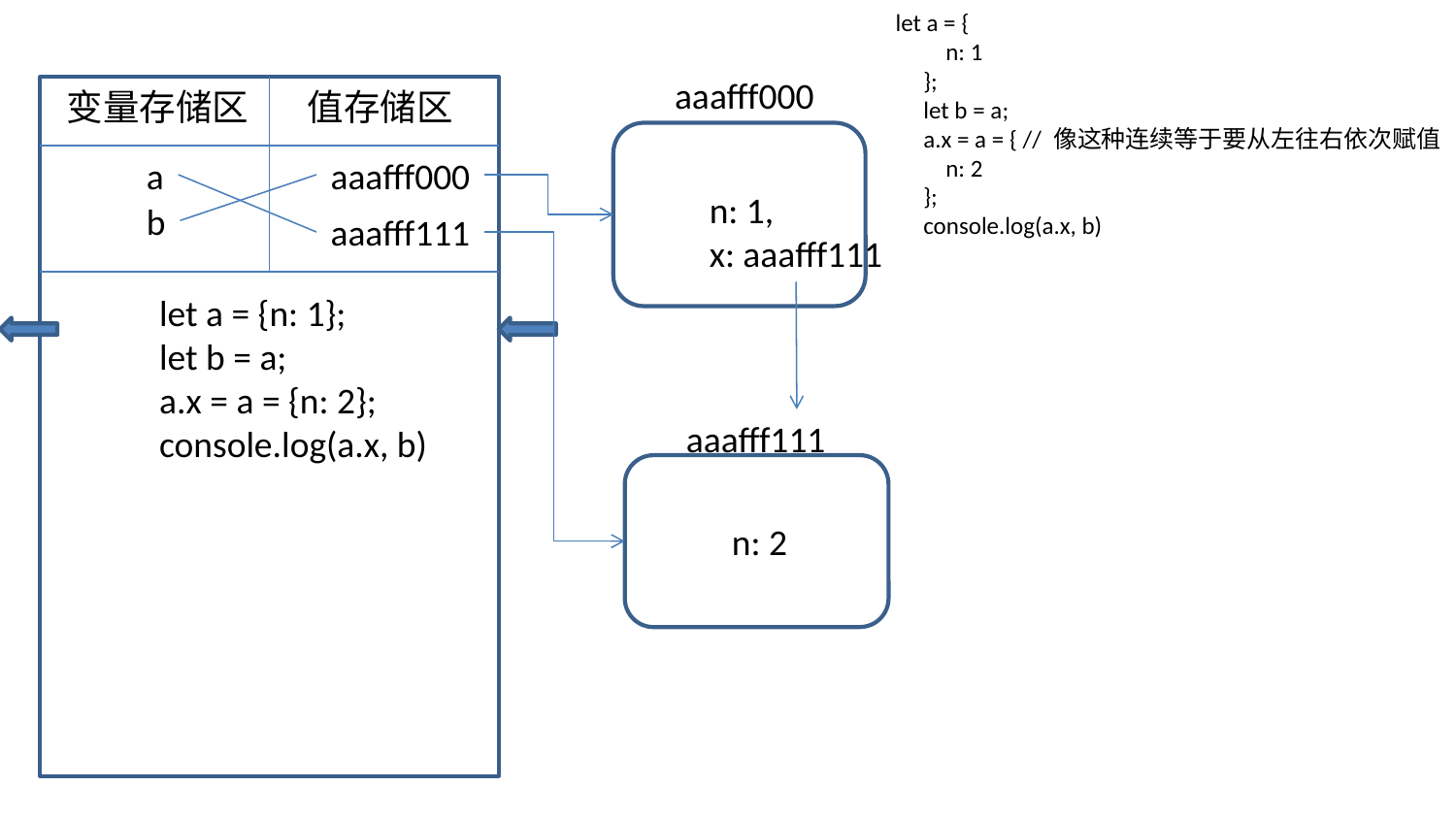

let a = {
            n: 1
        };
        let b = a;
        a.x = a = { // 像这种连续等于要从左往右依次赋值
            n: 2
        };
        console.log(a.x, b)
aaafff000

变量存储区
值存储区

a
aaafff000
n: 1,
x: aaafff111
b
aaafff111
let a = {n: 1};
let b = a;
a.x = a = {n: 2};
console.log(a.x, b)

aaafff111

n: 2